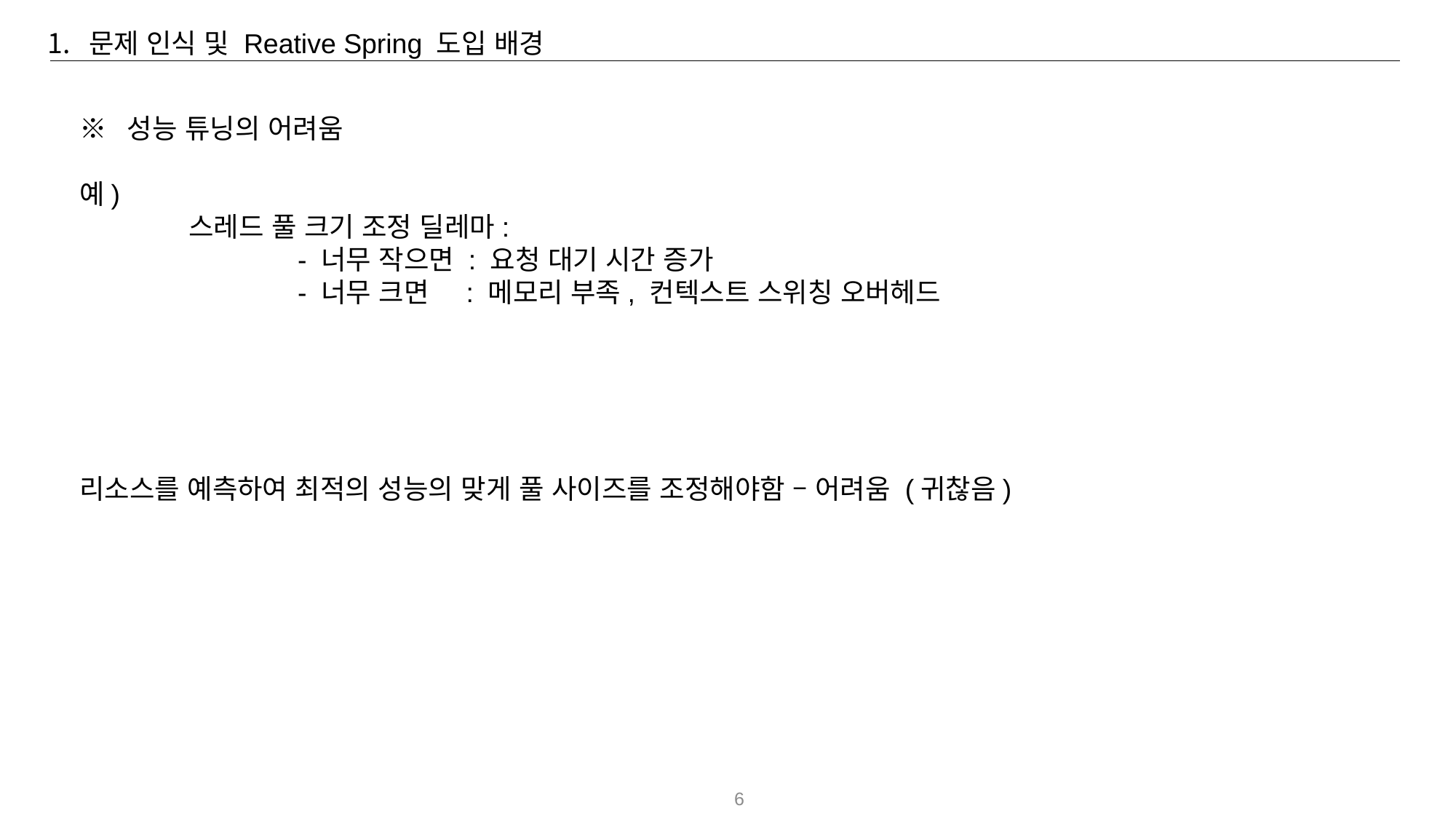

# 문제 인식 및 Reative Spring 도입 배경
※  성능 튜닝의 어려움

예)
	스레드 풀 크기 조정 딜레마:
		- 너무 작으면 : 요청 대기 시간 증가
		- 너무 크면    : 메모리 부족, 컨텍스트 스위칭 오버헤드

리소스를 예측하여 최적의 성능의 맞게 풀 사이즈를 조정해야함 – 어려움 (귀찮음)
6